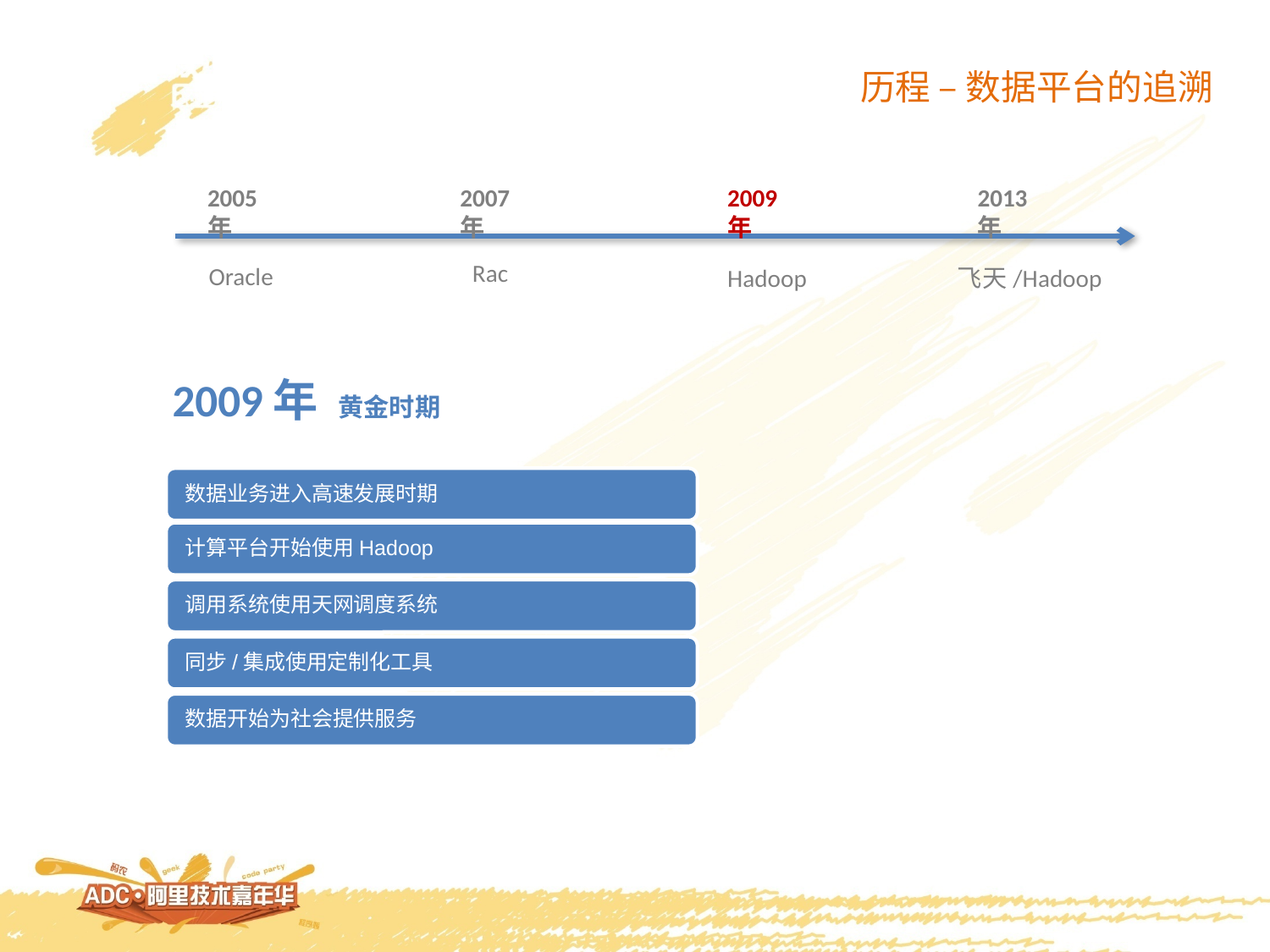

历程 – 数据平台的追溯
2005 年
2007 年
2009 年
2013 年
Rac
Oracle
Hadoop
飞天/Hadoop
2009年  黄金时期
 数据业务进入高速发展时期
 计算平台开始使用Hadoop
 调用系统使用天网调度系统
 同步/集成使用定制化工具
 数据开始为社会提供服务